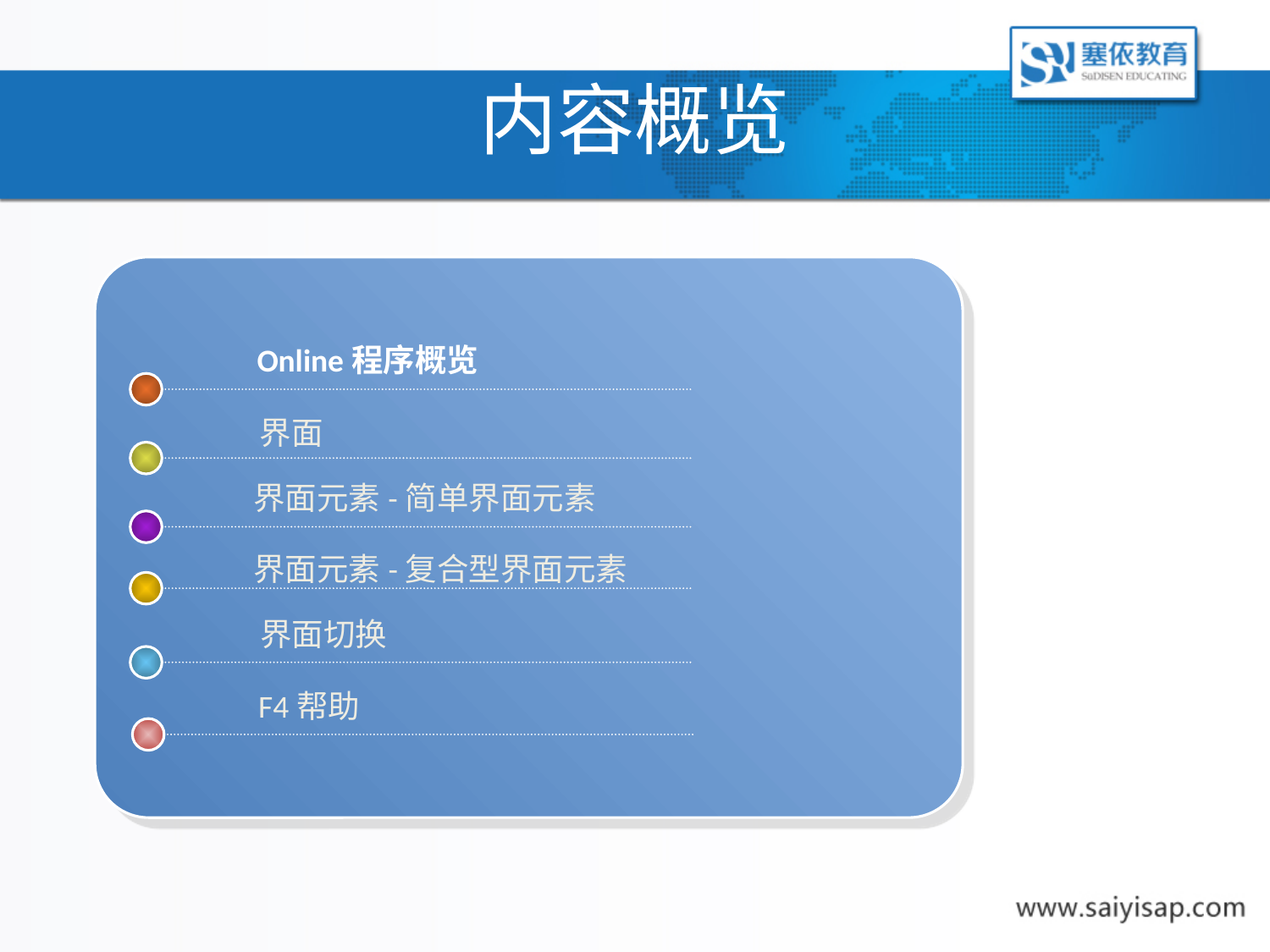

# 内容概览

Online程序概览

界面

界面元素-简单界面元素

界面元素-复合型界面元素

界面切换

F4帮助